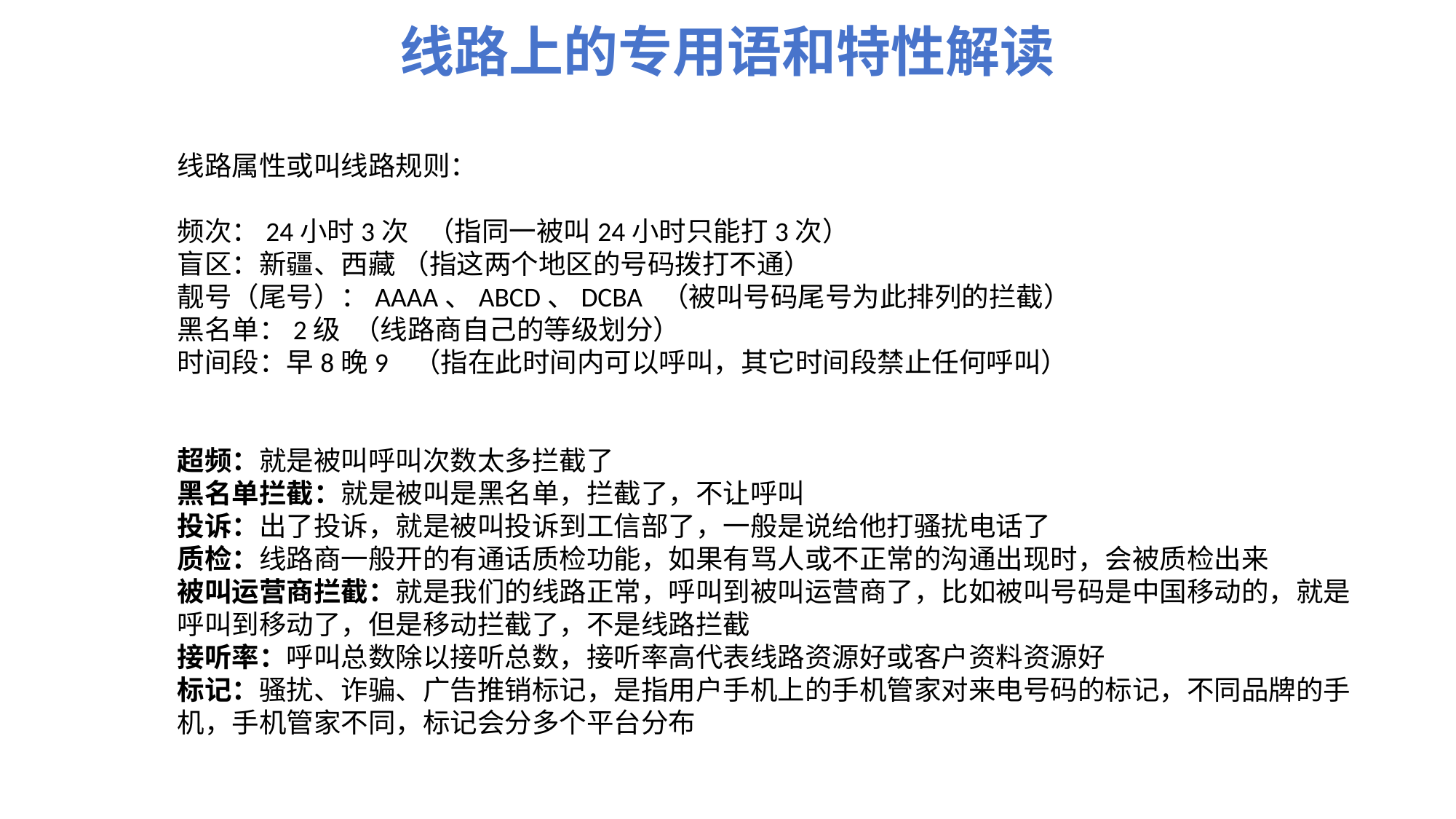

线路上的专用语和特性解读
线路属性或叫线路规则：

频次：24小时3次   （指同一被叫24小时只能打3次）
盲区：新疆、西藏 （指这两个地区的号码拨打不通）
靓号（尾号）：AAAA、ABCD、DCBA  （被叫号码尾号为此排列的拦截）
黑名单：2级  （线路商自己的等级划分）
时间段：早8晚9   （指在此时间内可以呼叫，其它时间段禁止任何呼叫）

超频：就是被叫呼叫次数太多拦截了
黑名单拦截：就是被叫是黑名单，拦截了，不让呼叫
投诉：出了投诉，就是被叫投诉到工信部了，一般是说给他打骚扰电话了
质检：线路商一般开的有通话质检功能，如果有骂人或不正常的沟通出现时，会被质检出来
被叫运营商拦截：就是我们的线路正常，呼叫到被叫运营商了，比如被叫号码是中国移动的，就是呼叫到移动了，但是移动拦截了，不是线路拦截
接听率：呼叫总数除以接听总数，接听率高代表线路资源好或客户资料资源好
标记：骚扰、诈骗、广告推销标记，是指用户手机上的手机管家对来电号码的标记，不同品牌的手机，手机管家不同，标记会分多个平台分布